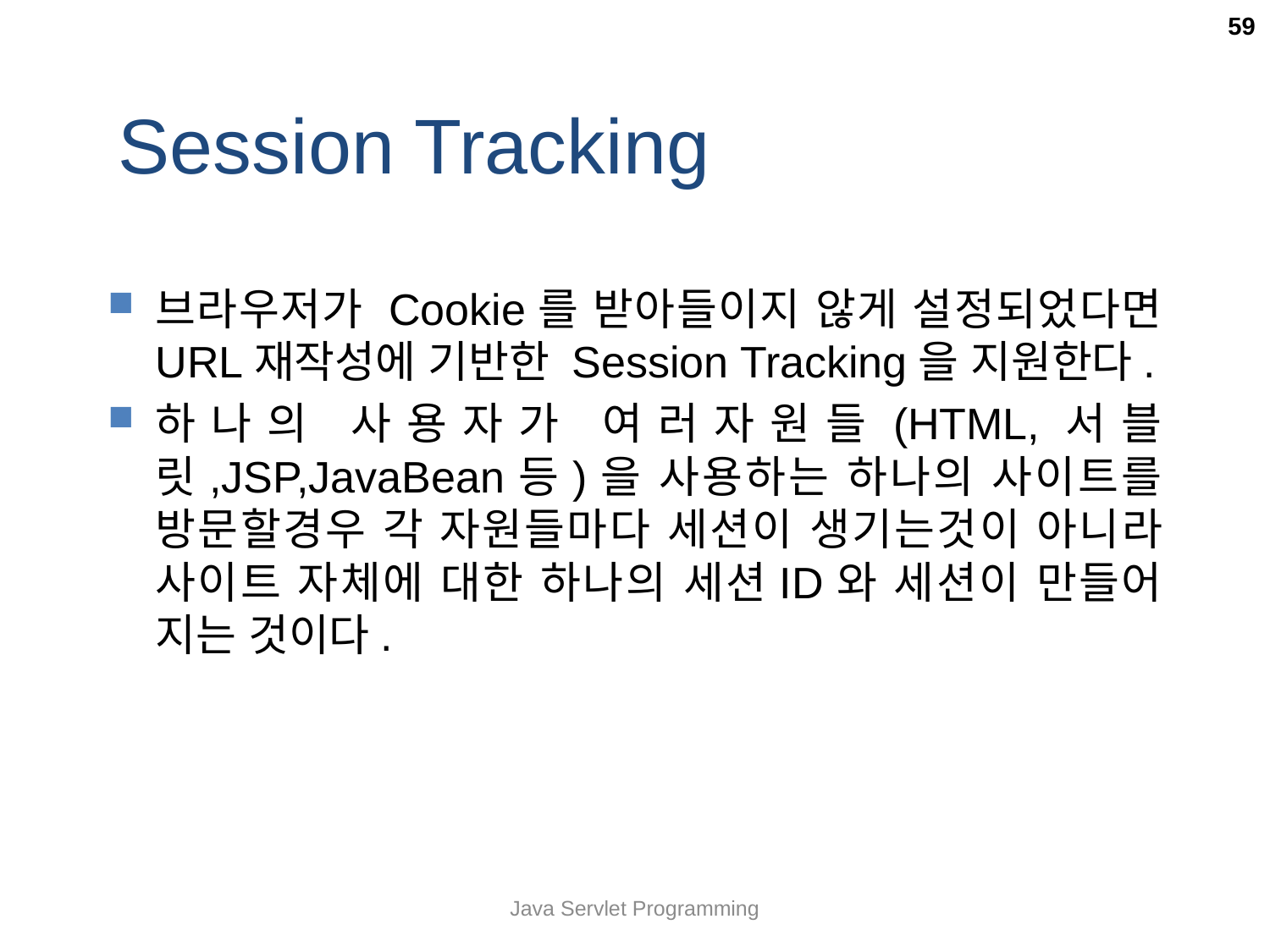

59
Session Tracking
브라우저가 Cookie를 받아들이지 않게 설정되었다면 URL재작성에 기반한 Session Tracking을 지원한다.
하나의 사용자가 여러자원들(HTML,서블릿,JSP,JavaBean등)을 사용하는 하나의 사이트를 방문할경우 각 자원들마다 세션이 생기는것이 아니라 사이트 자체에 대한 하나의 세션ID와 세션이 만들어 지는 것이다.
Java Servlet Programming